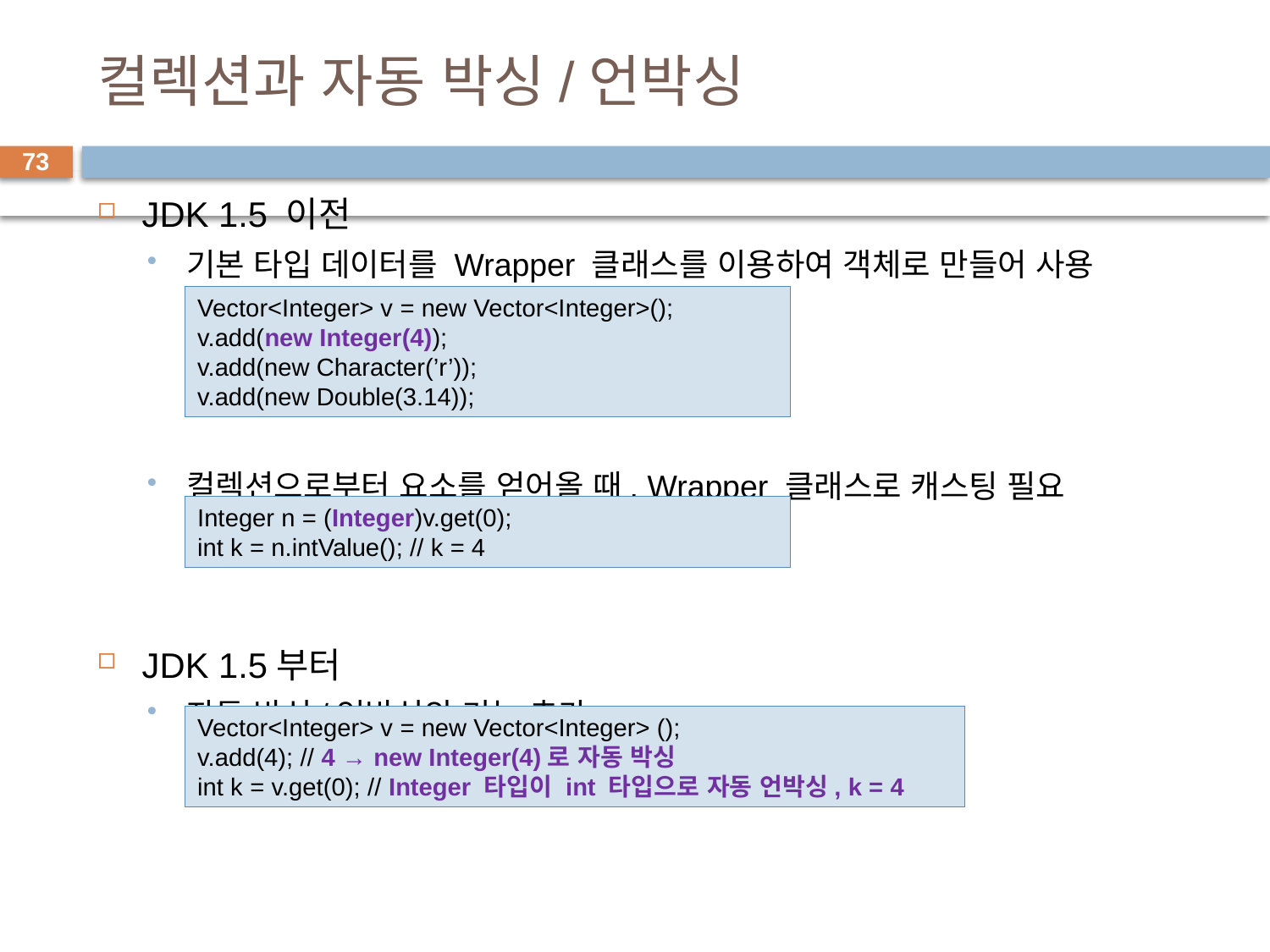

# 컬렉션과 자동 박싱/언박싱
73
JDK 1.5 이전
기본 타입 데이터를 Wrapper 클래스를 이용하여 객체로 만들어 사용

컬렉션으로부터 요소를 얻어올 때, Wrapper 클래스로 캐스팅 필요

JDK 1.5부터
자동 박싱/언박싱의 기능 추가
Vector<Integer> v = new Vector<Integer>();
v.add(new Integer(4));
v.add(new Character(’r’));
v.add(new Double(3.14));
Integer n = (Integer)v.get(0);
int k = n.intValue(); // k = 4
Vector<Integer> v = new Vector<Integer> ();
v.add(4); // 4 → new Integer(4)로 자동 박싱
int k = v.get(0); // Integer 타입이 int 타입으로 자동 언박싱, k = 4